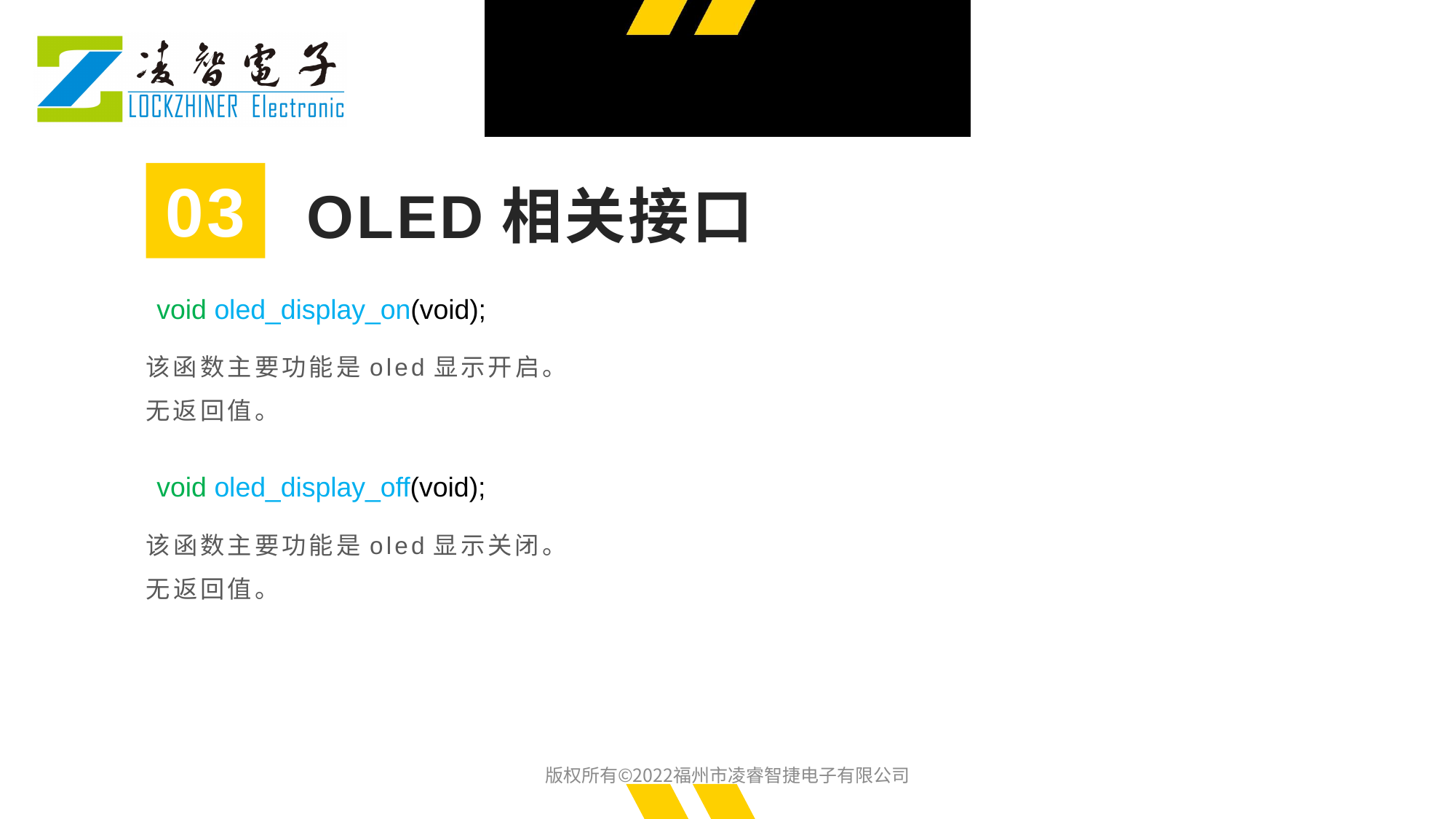

03
OLED相关接口
void oled_display_on(void);
该函数主要功能是oled显示开启。
无返回值。
void oled_display_off(void);
该函数主要功能是oled显示关闭。
无返回值。
版权所有©2022福州市凌睿智捷电子有限公司
8